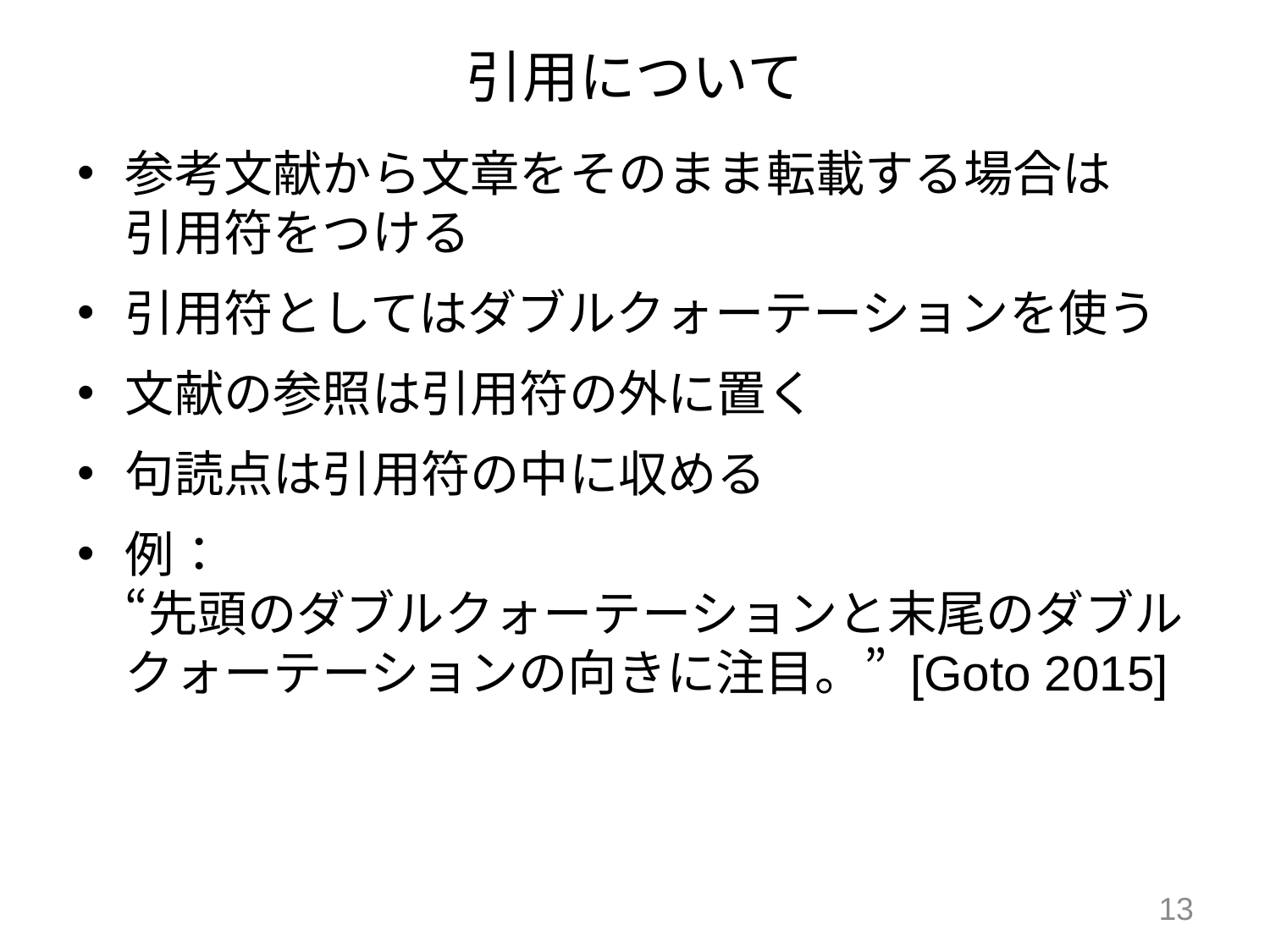

# 引用について
参考文献から文章をそのまま転載する場合は
引用符をつける
引用符としてはダブルクォーテーションを使う
文献の参照は引用符の外に置く
句読点は引用符の中に収める
例：
“先頭のダブルクォーテーションと末尾のダブルクォーテーションの向きに注目。” [Goto 2015]
13